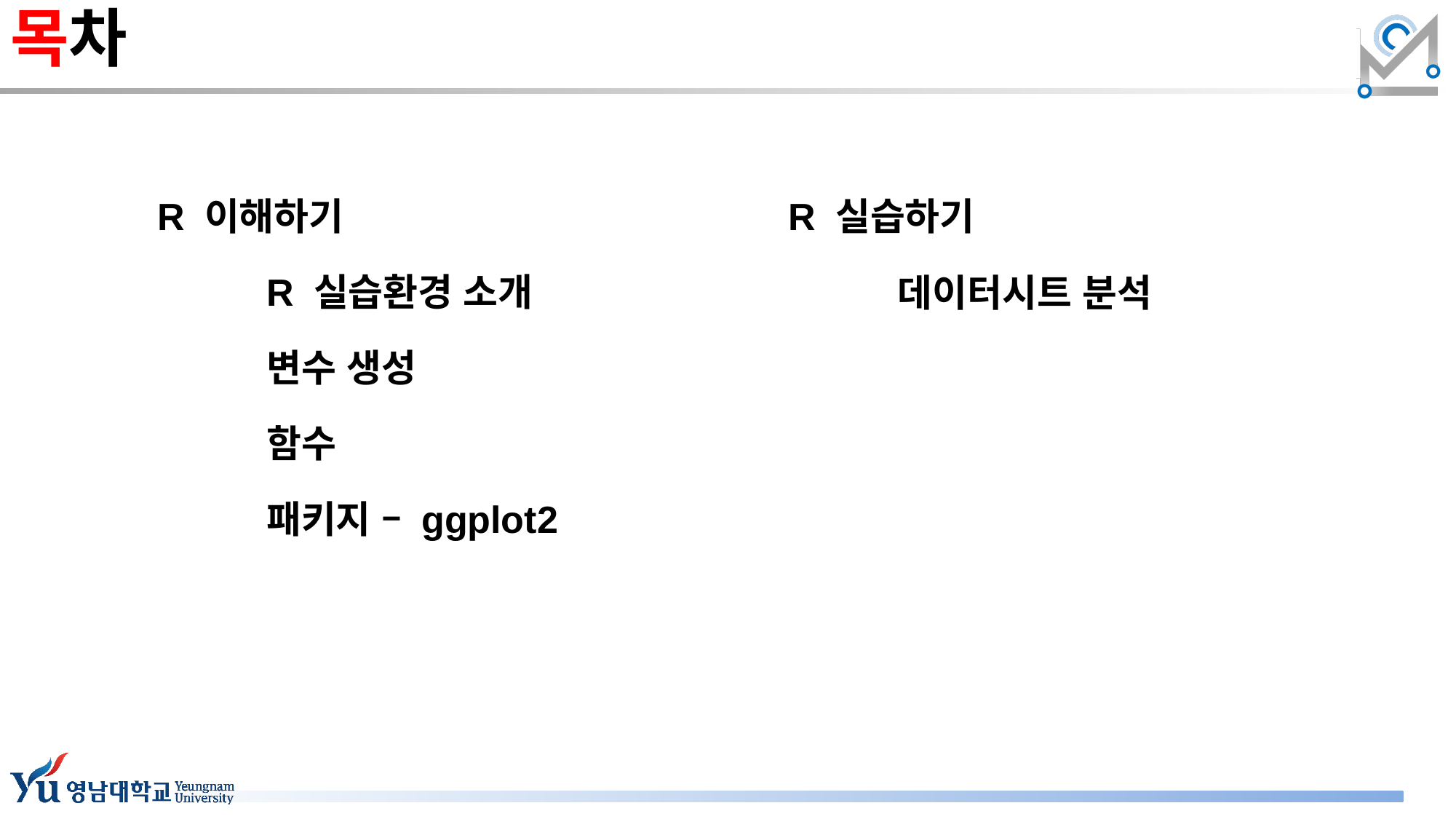

목차
R 이해하기
	R 실습환경 소개
	변수 생성
	함수
	패키지 – ggplot2

R 실습하기
	데이터시트 분석